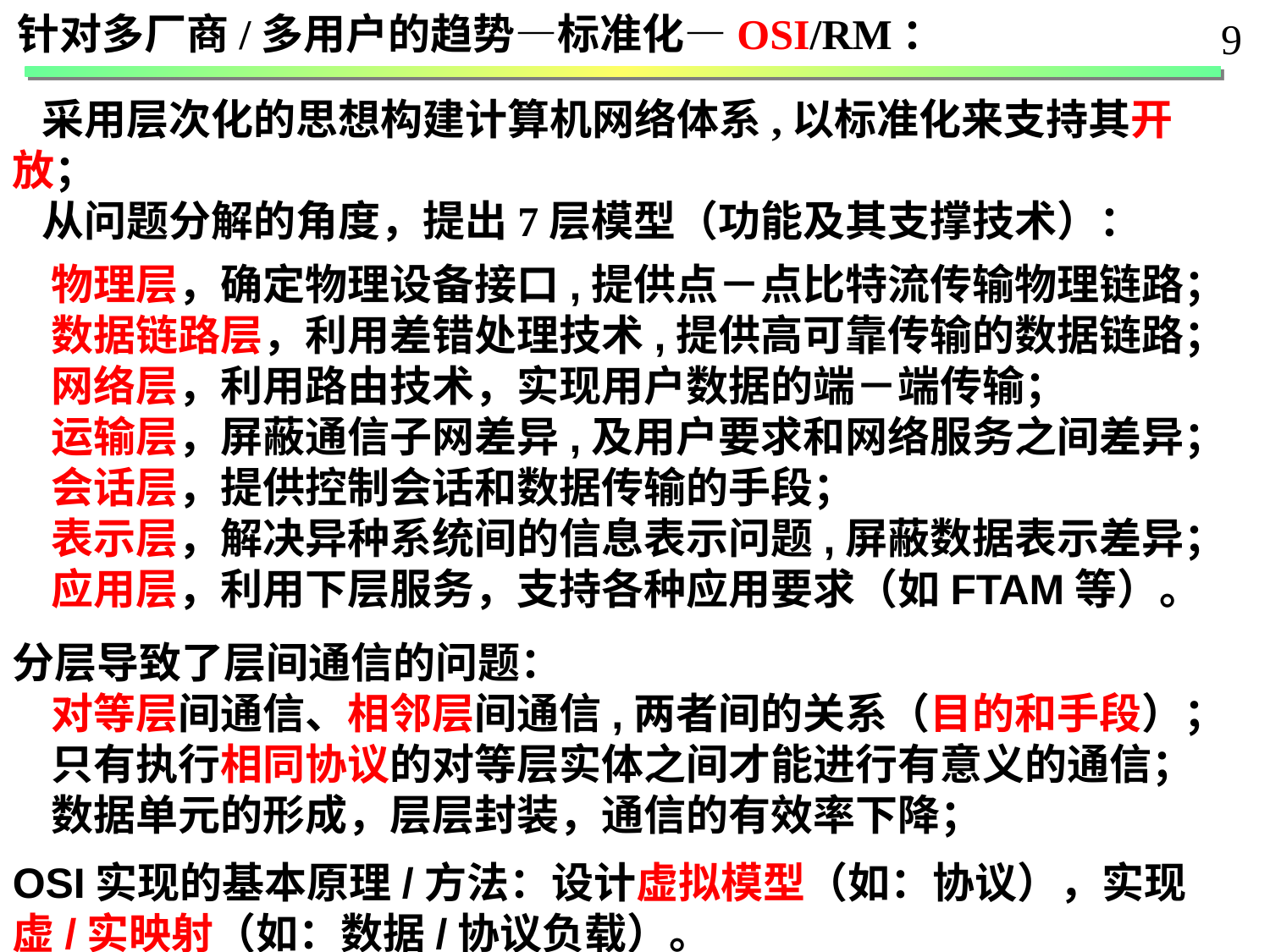

针对多厂商/多用户的趋势—标准化—OSI/RM：
9

  采用层次化的思想构建计算机网络体系,以标准化来支持其开放；
  从问题分解的角度，提出7层模型（功能及其支撑技术）：
   物理层，确定物理设备接口,提供点－点比特流传输物理链路；
   数据链路层，利用差错处理技术,提供高可靠传输的数据链路；
   网络层，利用路由技术，实现用户数据的端－端传输；
   运输层，屏蔽通信子网差异,及用户要求和网络服务之间差异；
   会话层，提供控制会话和数据传输的手段；
   表示层，解决异种系统间的信息表示问题,屏蔽数据表示差异；
   应用层，利用下层服务，支持各种应用要求（如FTAM等）。
分层导致了层间通信的问题：
   对等层间通信、相邻层间通信,两者间的关系（目的和手段）；
   只有执行相同协议的对等层实体之间才能进行有意义的通信；
   数据单元的形成，层层封装，通信的有效率下降；
OSI实现的基本原理/方法：设计虚拟模型（如：协议），实现虚/实映射（如：数据/协议负载）。